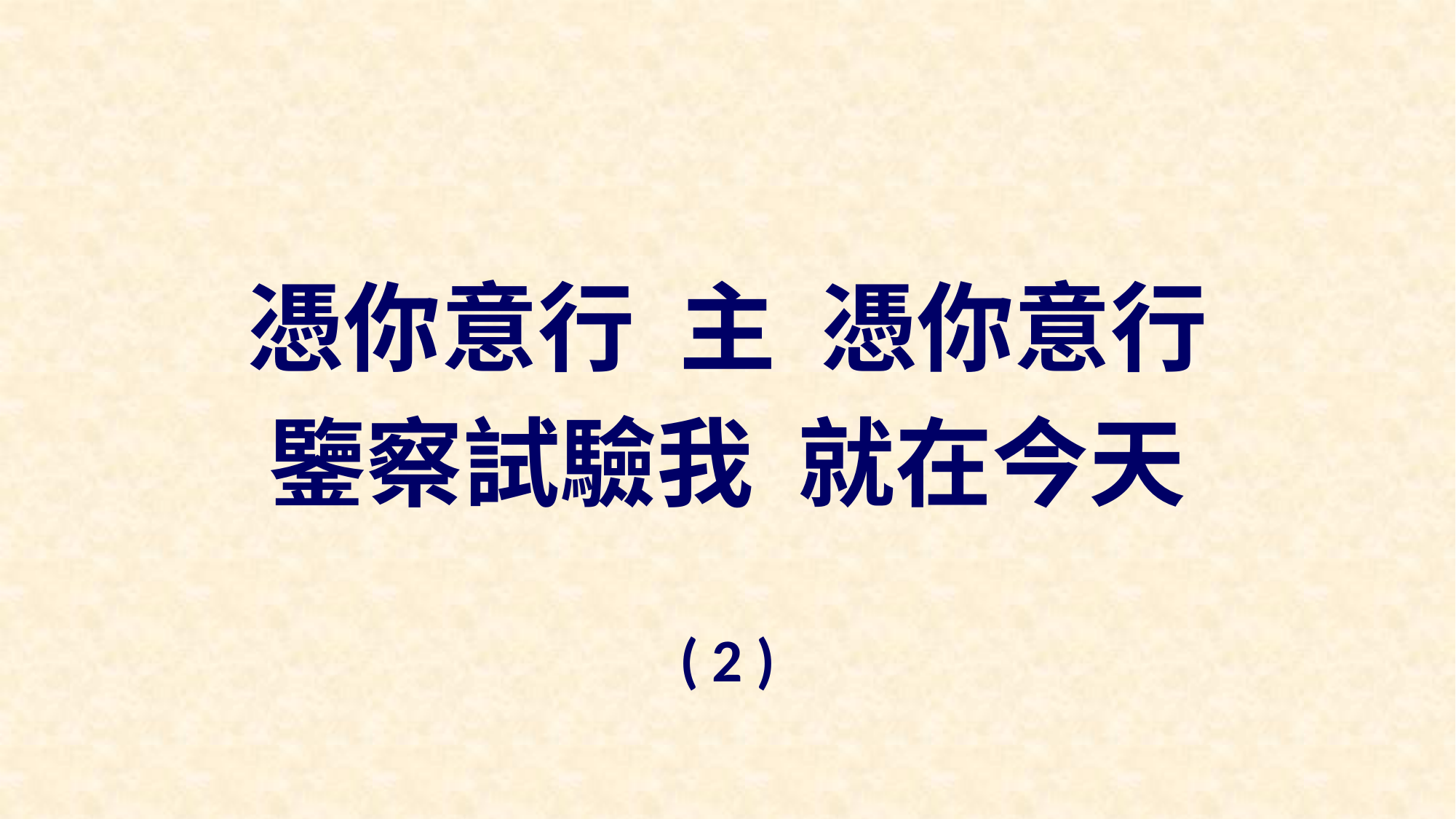

憑你意行  主  憑你意行
鑒察試驗我  就在今天
( 2 )